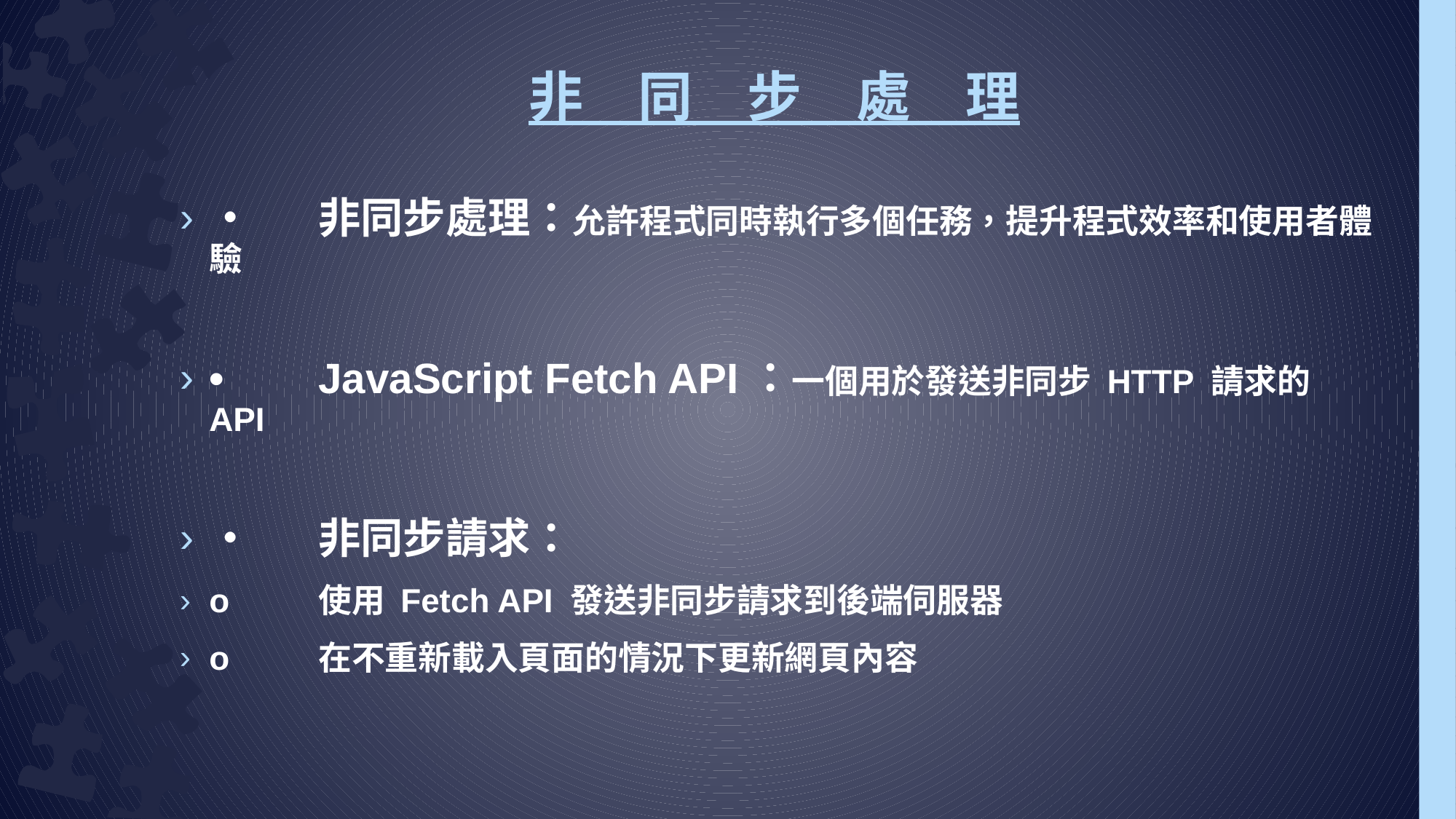

# 非　同　步　處　理
•	非同步處理：允許程式同時執行多個任務，提升程式效率和使用者體驗

•	JavaScript Fetch API：一個用於發送非同步 HTTP 請求的 API

•	非同步請求：
o	使用 Fetch API 發送非同步請求到後端伺服器
o	在不重新載入頁面的情況下更新網頁內容